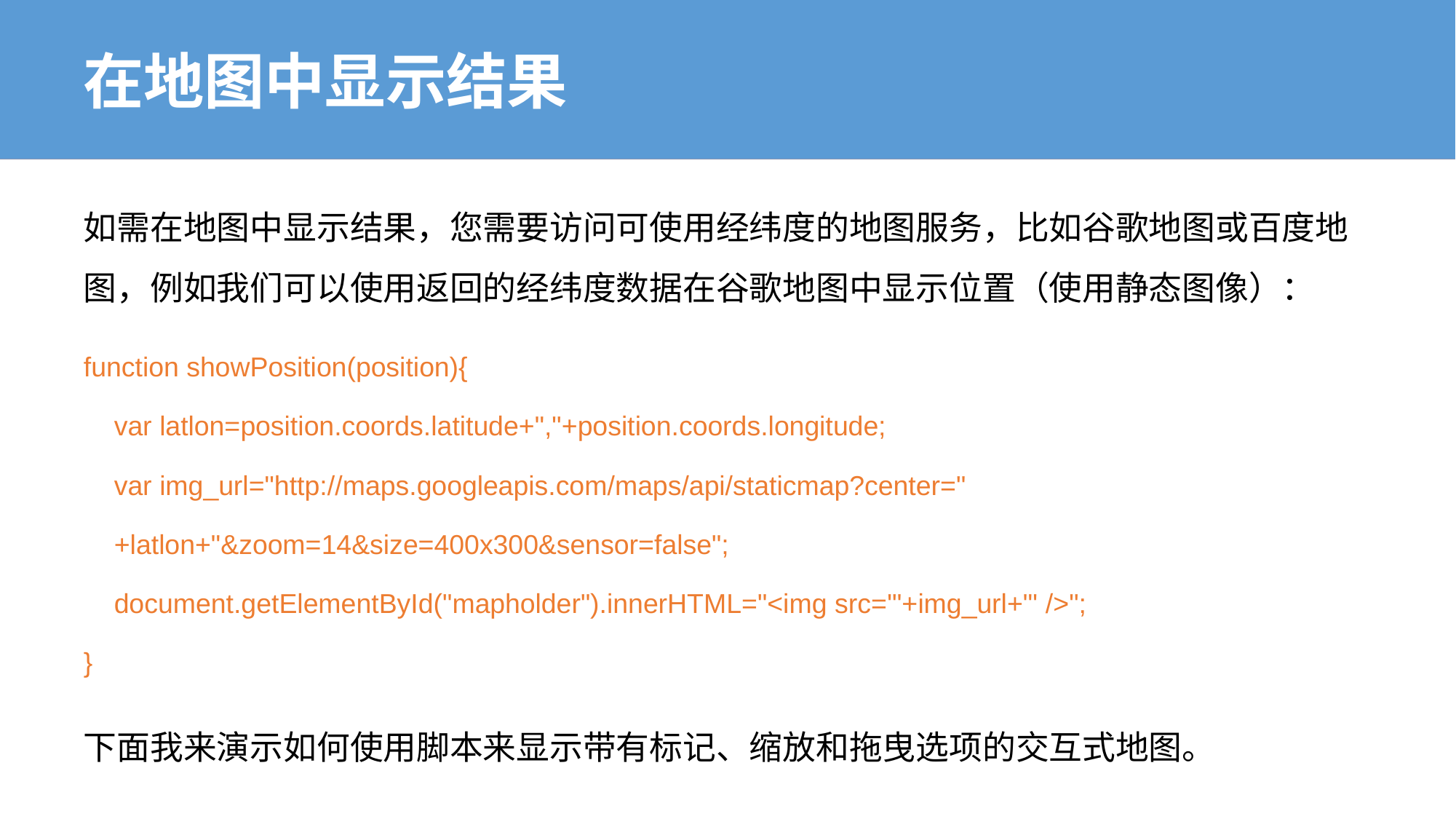

# 在地图中显示结果
如需在地图中显示结果，您需要访问可使用经纬度的地图服务，比如谷歌地图或百度地图，例如我们可以使用返回的经纬度数据在谷歌地图中显示位置（使用静态图像）：
function showPosition(position){
    var latlon=position.coords.latitude+","+position.coords.longitude;
    var img_url="http://maps.googleapis.com/maps/api/staticmap?center="
    +latlon+"&zoom=14&size=400x300&sensor=false";
    document.getElementById("mapholder").innerHTML="<img src='"+img_url+"' />";
}
下面我来演示如何使用脚本来显示带有标记、缩放和拖曳选项的交互式地图。